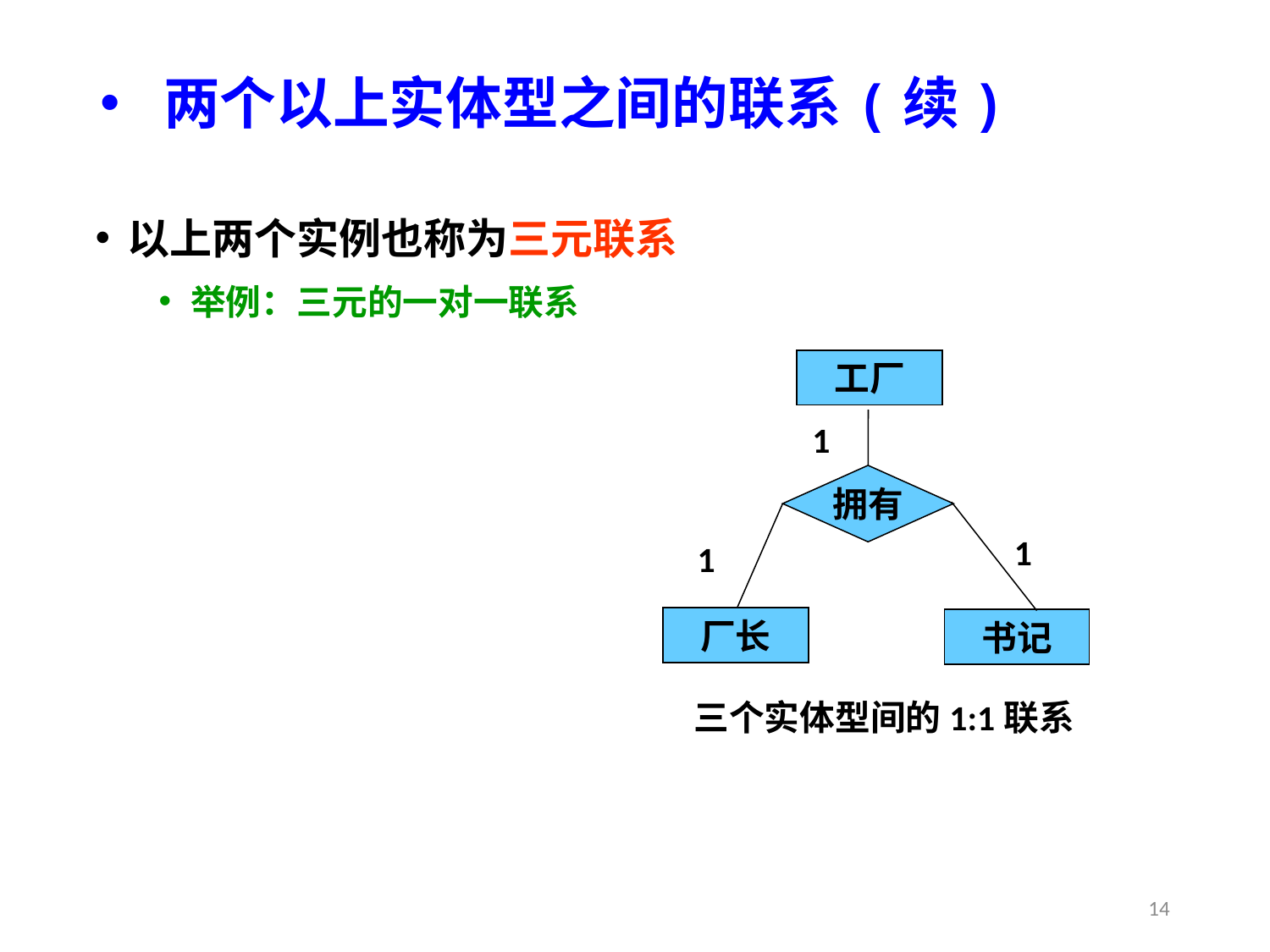

# 两个以上实体型之间的联系(续)
以上两个实例也称为三元联系
举例：三元的一对一联系
工厂

1
拥有

1
1
厂长
书记
三个实体型间的1:1联系
14